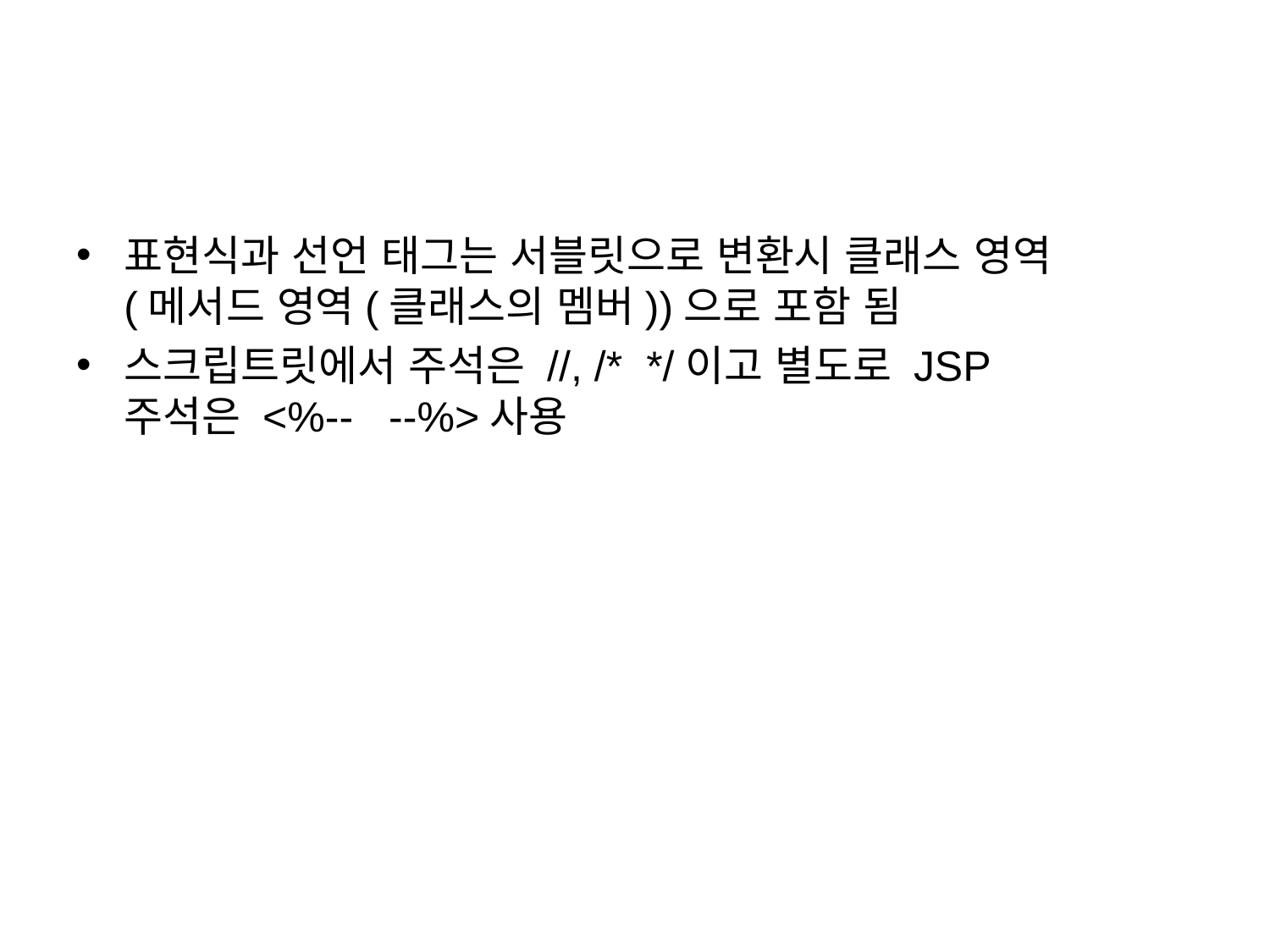

표현식과 선언 태그는 서블릿으로 변환시 클래스 영역
(메서드 영역(클래스의 멤버))으로 포함 됨
스크립트릿에서 주석은 //, /*  */이고 별도로 JSP
주석은 <%--   --%>사용